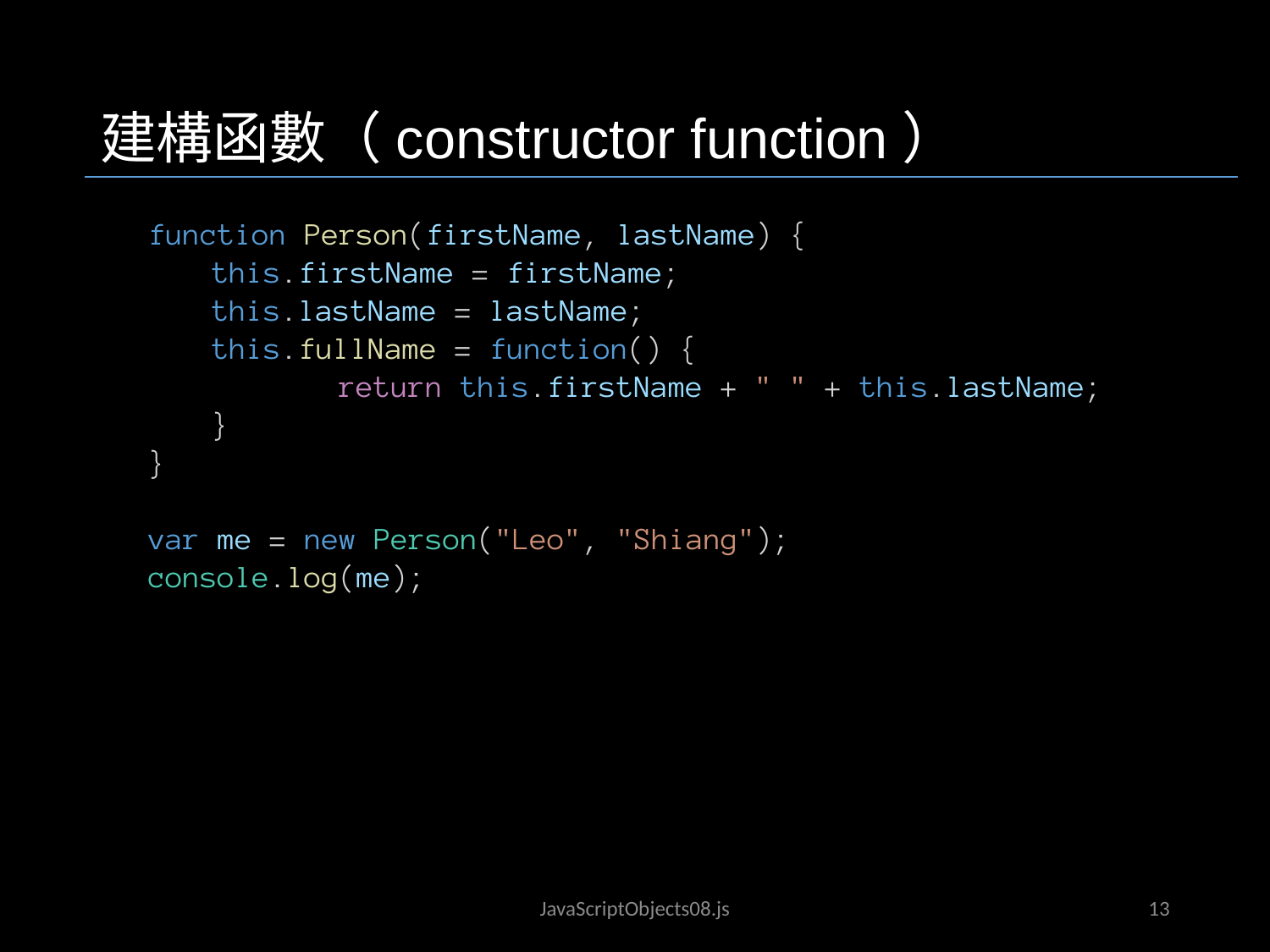

建構函數（constructor function）
function Person(firstName, lastName) {
this.firstName = firstName;
this.lastName = lastName;
this.fullName = function() {
	return this.firstName + " " + this.lastName;
}
}
var me = new Person("Leo", "Shiang");
console.log(me);

JavaScriptObjects02.js
JavaScriptObjects08.js
13